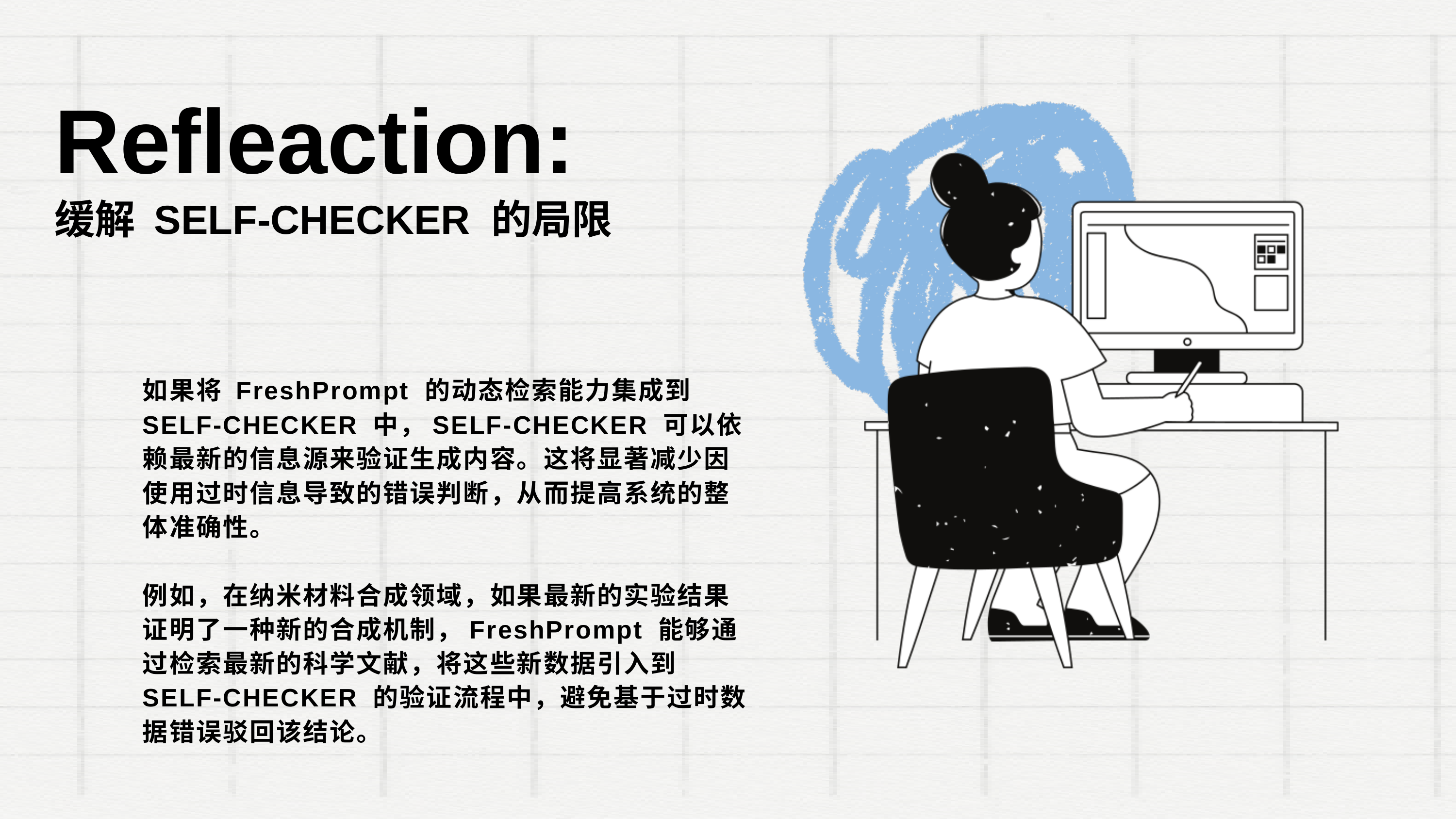

Refleaction:
缓解 SELF-CHECKER 的局限

如果将 FreshPrompt 的动态检索能力集成到 SELF-CHECKER 中，SELF-CHECKER 可以依赖最新的信息源来验证生成内容。这将显著减少因使用过时信息导致的错误判断，从而提高系统的整体准确性。

例如，在纳米材料合成领域，如果最新的实验结果证明了一种新的合成机制，FreshPrompt 能够通过检索最新的科学文献，将这些新数据引入到 SELF-CHECKER 的验证流程中，避免基于过时数据错误驳回该结论。